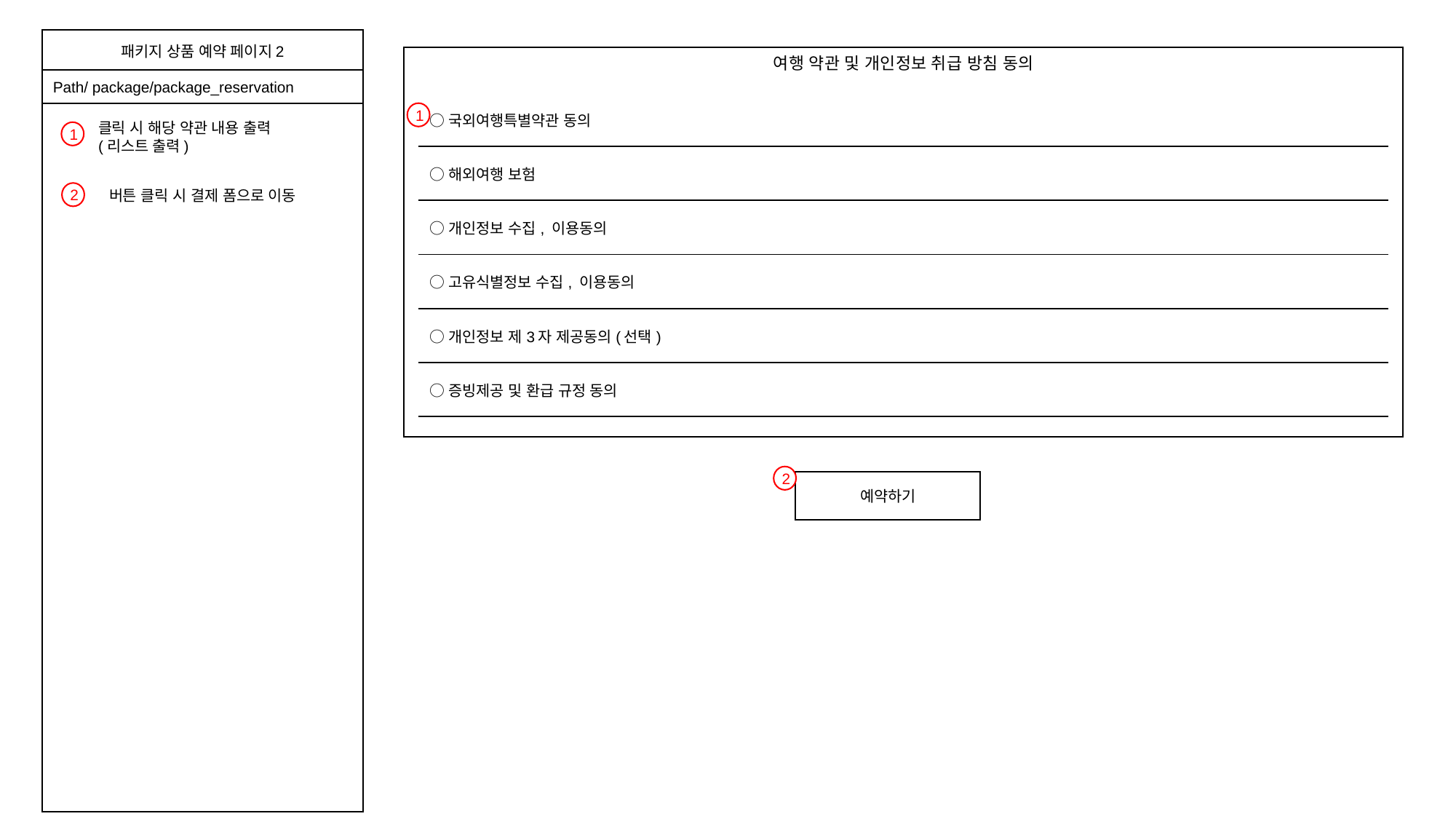

패키지 상품 예약 페이지2
여행 약관 및 개인정보 취급 방침 동의
Path/ package/package_reservation
| ○국외여행특별약관 동의 |
| --- |
| ○해외여행 보험 |
| ○개인정보 수집, 이용동의 |
| ○고유식별정보 수집, 이용동의 |
| ○개인정보 제3자 제공동의(선택) |
| ○증빙제공 및 환급 규정 동의 |

1
클릭 시 해당 약관 내용 출력
(리스트 출력)
1
버튼 클릭 시 결제 폼으로 이동
2
2
예약하기